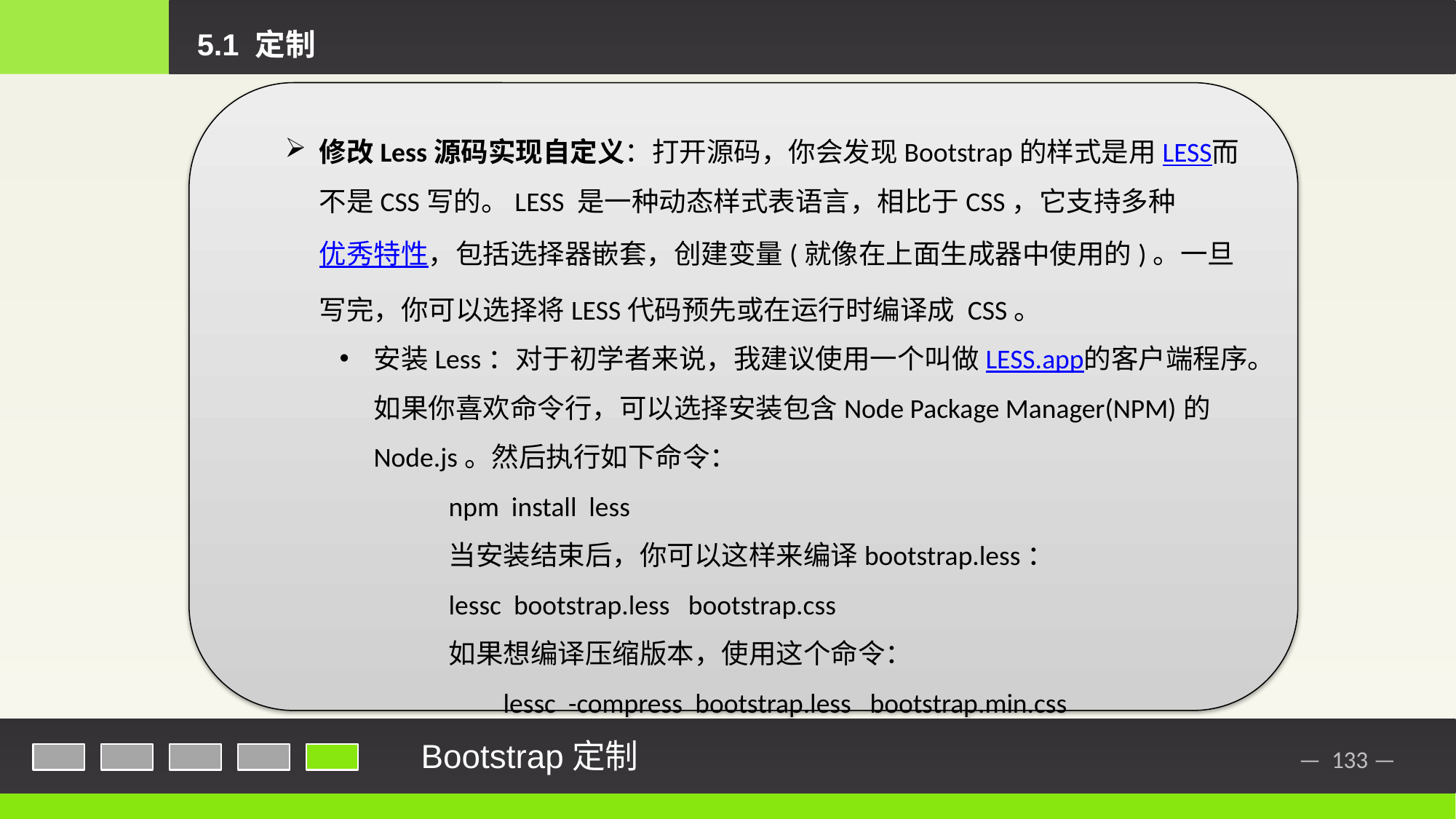

5.1 定制
修改Less源码实现自定义：打开源码，你会发现Bootstrap的样式是用LESS而不是CSS写的。LESS 是一种动态样式表语言，相比于CSS，它支持多种优秀特性，包括选择器嵌套，创建变量(就像在上面生成器中使用的)。一旦写完，你可以选择将LESS代码预先或在运行时编译成 CSS。
安装Less：对于初学者来说，我建议使用一个叫做LESS.app的客户端程序。如果你喜欢命令行，可以选择安装包含Node Package Manager(NPM)的Node.js。然后执行如下命令：
	npm  install  less
	当安装结束后，你可以这样来编译bootstrap.less：
	lessc  bootstrap.less   bootstrap.css
	如果想编译压缩版本，使用这个命令：
		lessc  -compress  bootstrap.less   bootstrap.min.css